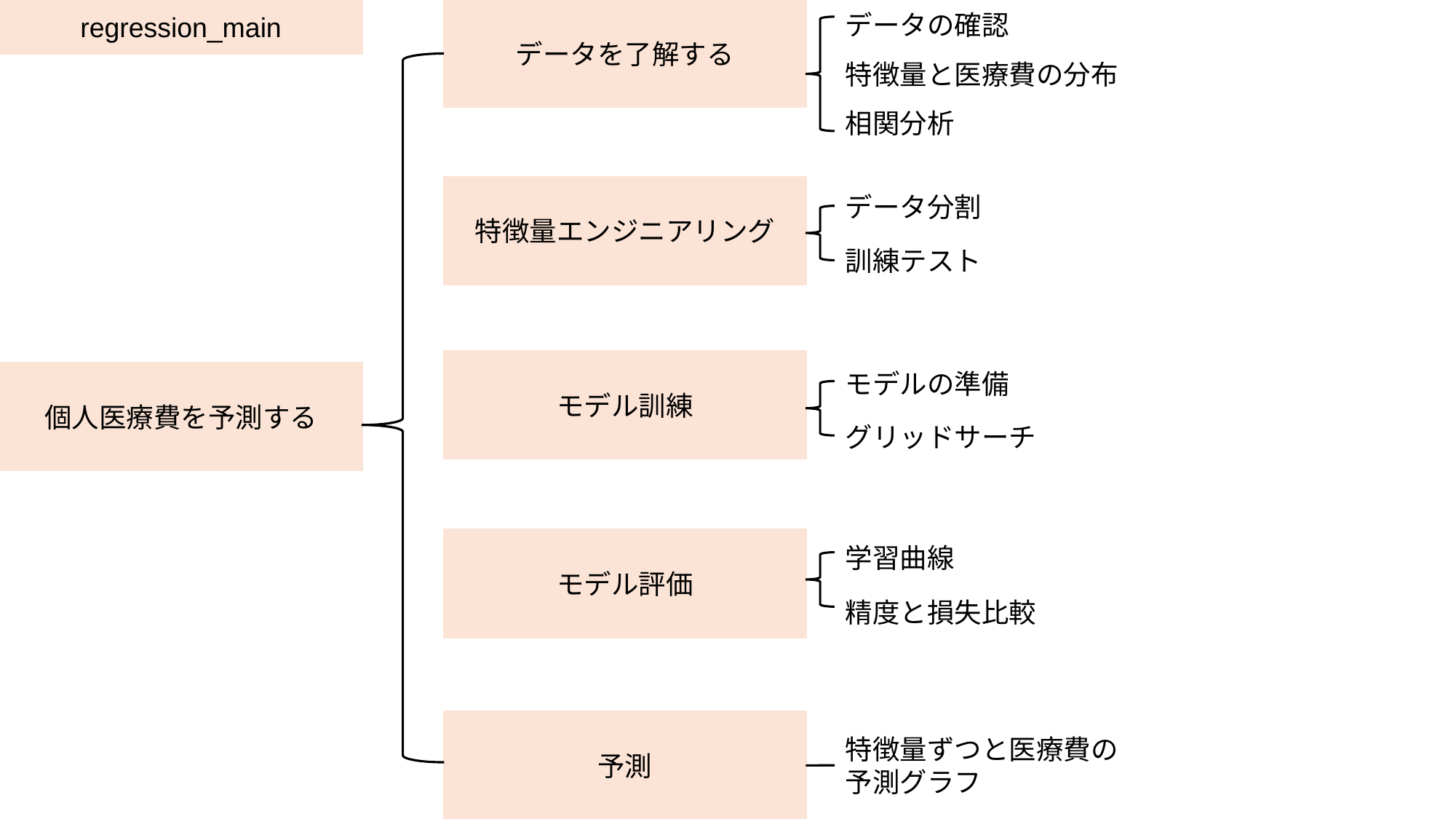

データを了解する
regression_main
データの確認

特徴量と医療費の分布

相関分析
特徴量エンジニアリング
データ分割

訓練テスト
モデル訓練
モデルの準備
個人医療費を予測する

グリッドサーチ
モデル評価
学習曲線

精度と損失比較
予測
特徴量ずつと医療費の予測グラフ